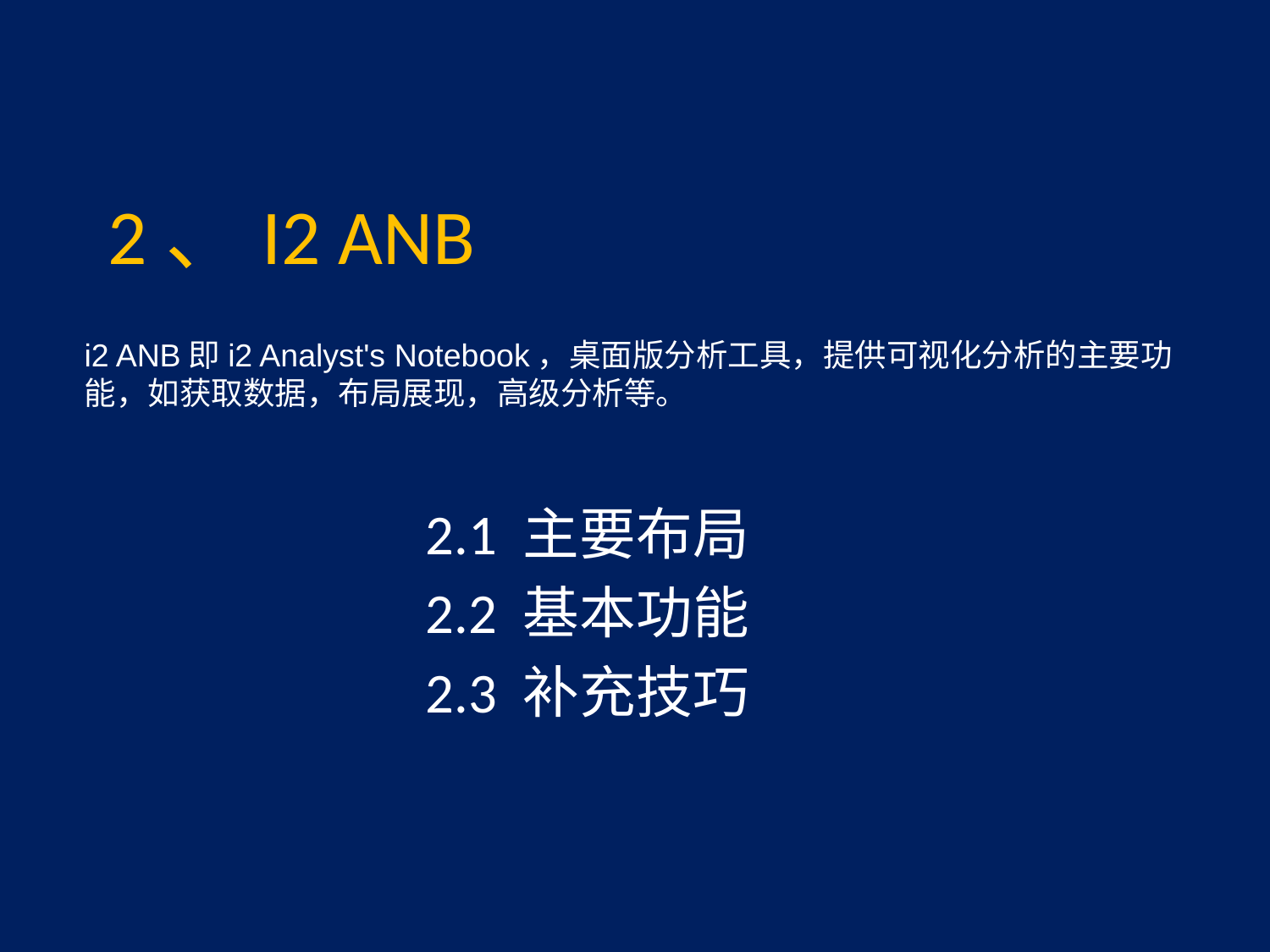

# 2、I2 ANB
i2 ANB即i2 Analyst's Notebook，桌面版分析工具，提供可视化分析的主要功能，如获取数据，布局展现，高级分析等。

2.1 主要布局
2.2 基本功能
2.3 补充技巧